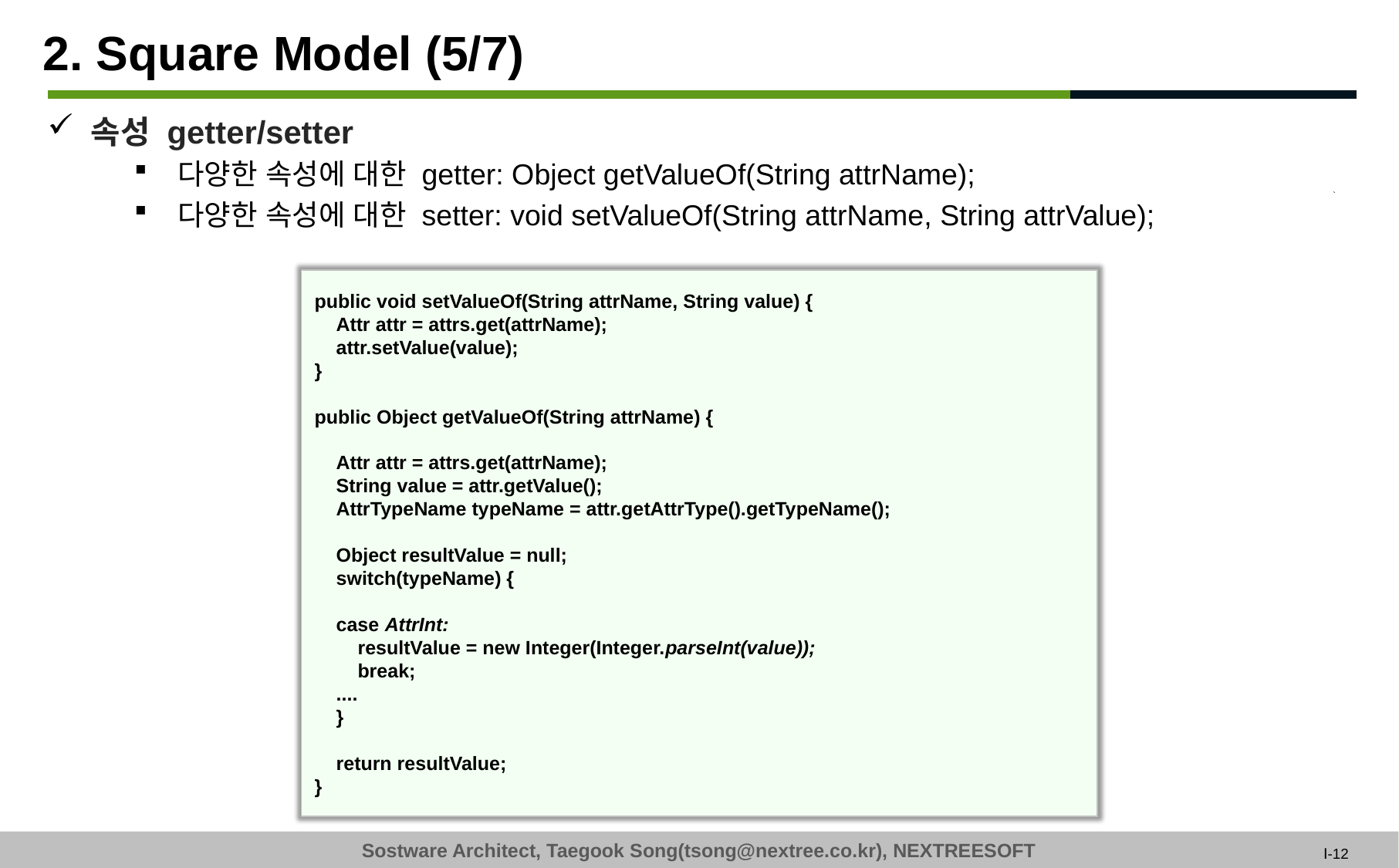

# 2. Square Model (5/7)
속성 getter/setter
다양한 속성에 대한 getter: Object getValueOf(String attrName);
다양한 속성에 대한 setter: void setValueOf(String attrName, String attrValue);
public void setValueOf(String attrName, String value) {
    Attr attr = attrs.get(attrName);
    attr.setValue(value);
}

public Object getValueOf(String attrName) {

    Attr attr = attrs.get(attrName);
    String value = attr.getValue();
    AttrTypeName typeName = attr.getAttrType().getTypeName();

    Object resultValue = null;
    switch(typeName) {

    case AttrInt:
        resultValue = new Integer(Integer.parseInt(value));
        break;
    ....
    }

    return resultValue;
}